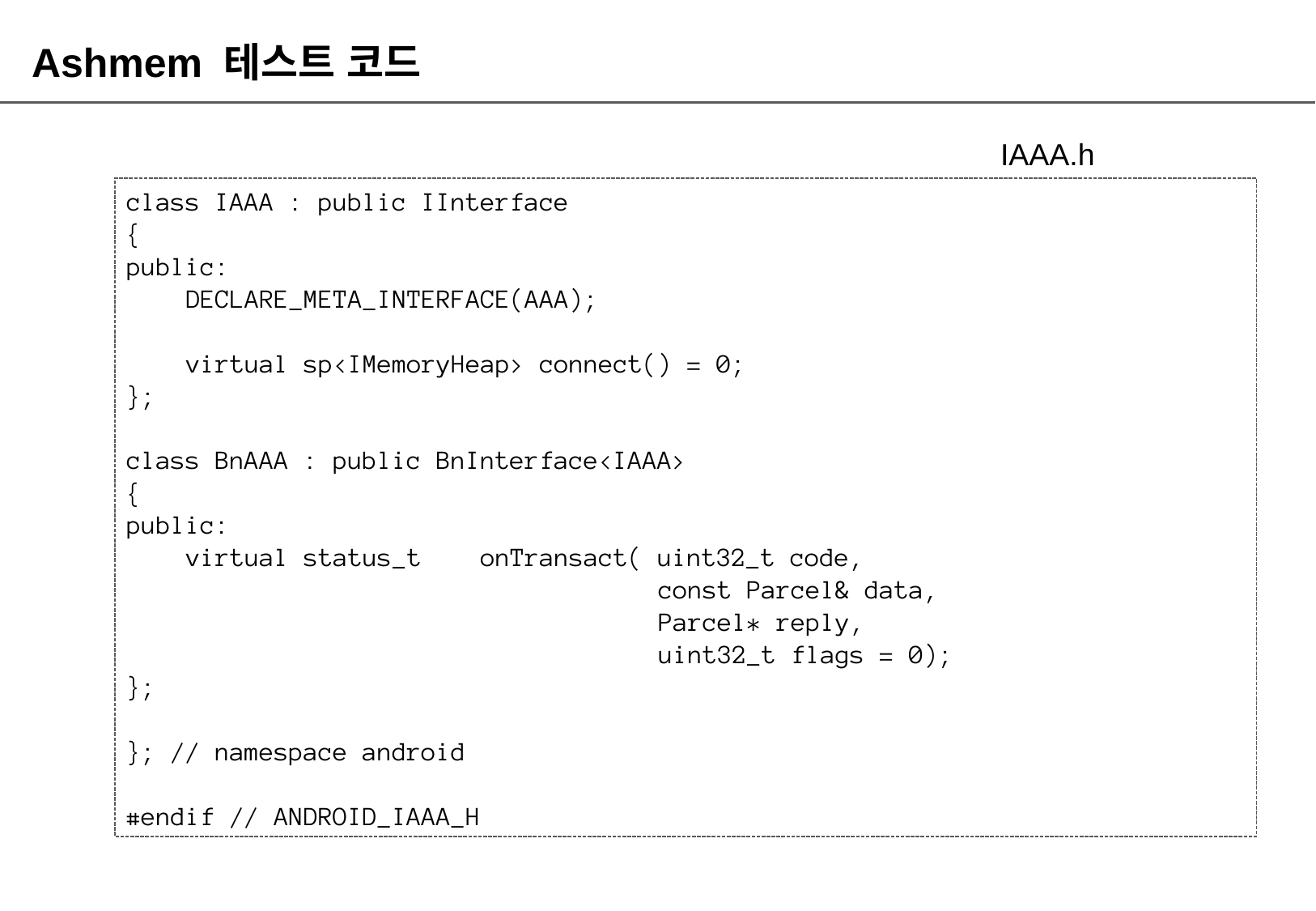

# Ashmem 테스트 코드
IAAA.h
class IAAA : public IInterface
{
public:
    DECLARE_META_INTERFACE(AAA);

    virtual sp<IMemoryHeap> connect() = 0;
};

class BnAAA : public BnInterface<IAAA>
{
public:
    virtual status_t    onTransact( uint32_t code,
                                    const Parcel& data,
                                    Parcel* reply,
                                    uint32_t flags = 0);
};

}; // namespace android

#endif // ANDROID_IAAA_H